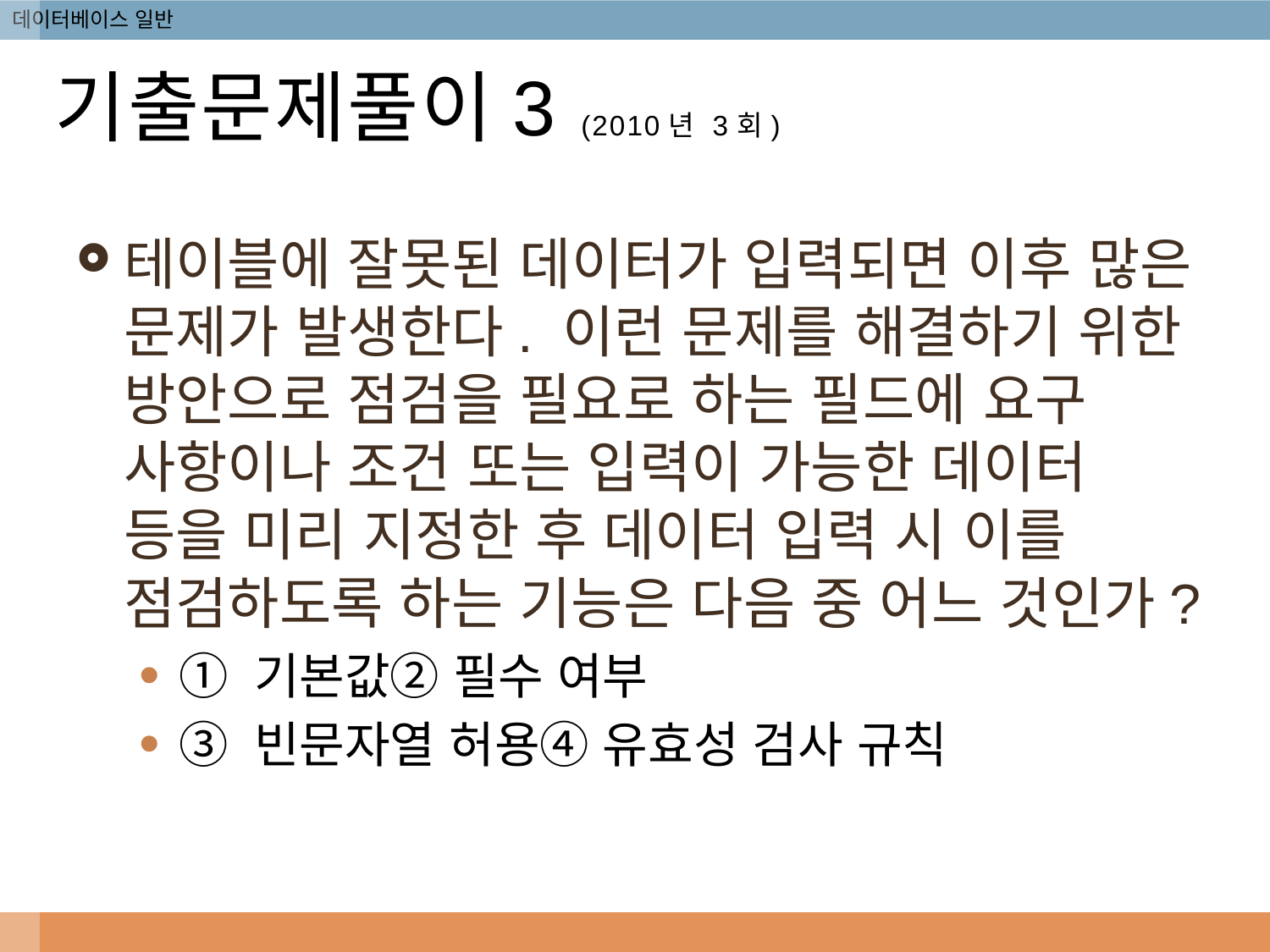

# 기출문제풀이3 (2010년 3회)
테이블에 잘못된 데이터가 입력되면 이후 많은 문제가 발생한다. 이런 문제를 해결하기 위한 방안으로 점검을 필요로 하는 필드에 요구 사항이나 조건 또는 입력이 가능한 데이터 등을 미리 지정한 후 데이터 입력 시 이를 점검하도록 하는 기능은 다음 중 어느 것인가?
① 기본값② 필수 여부
③ 빈문자열 허용④ 유효성 검사 규칙